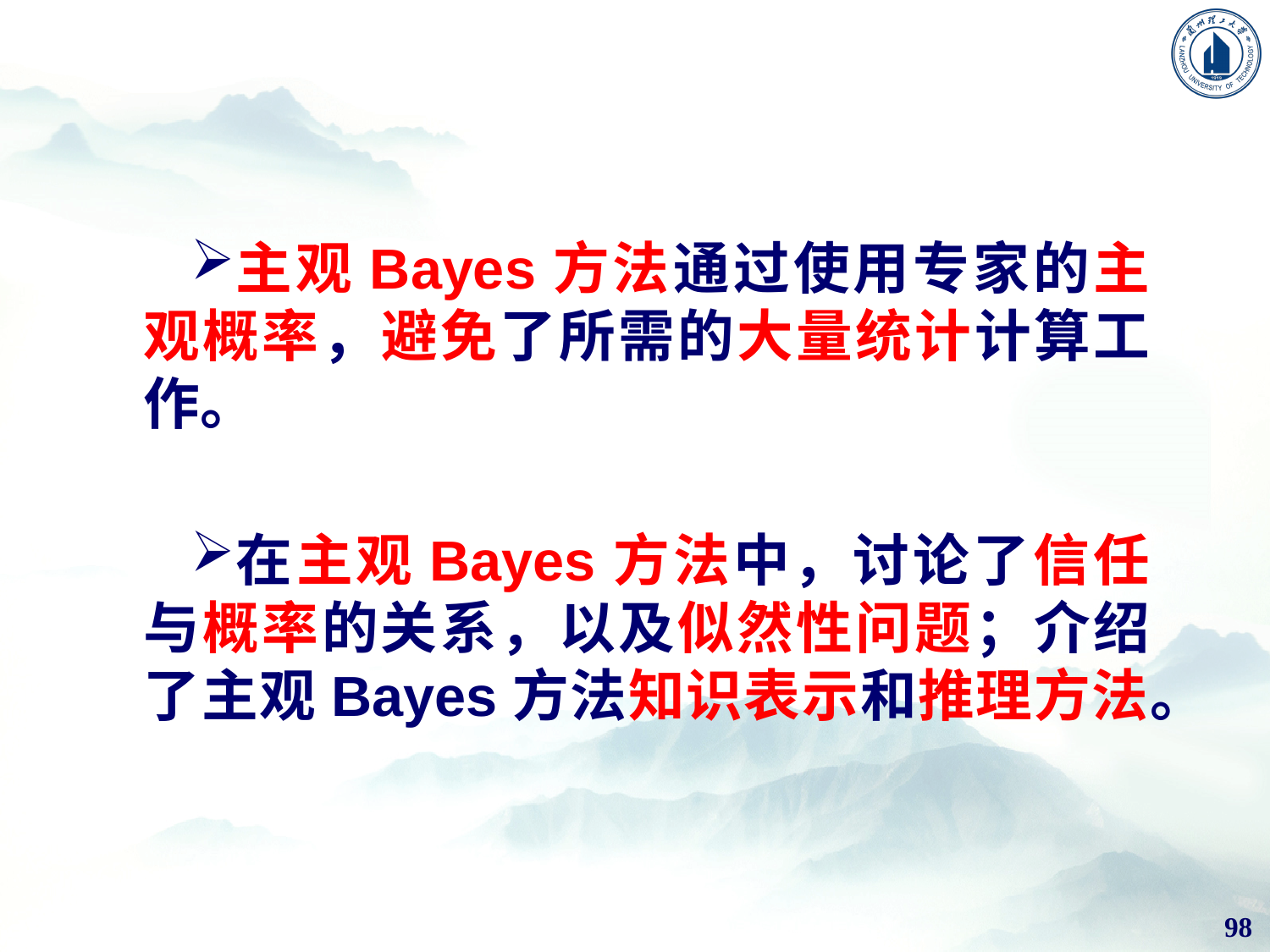

主观Bayes方法通过使用专家的主观概率，避免了所需的大量统计计算工作。

在主观Bayes方法中，讨论了信任与概率的关系，以及似然性问题；介绍了主观Bayes方法知识表示和推理方法。
98